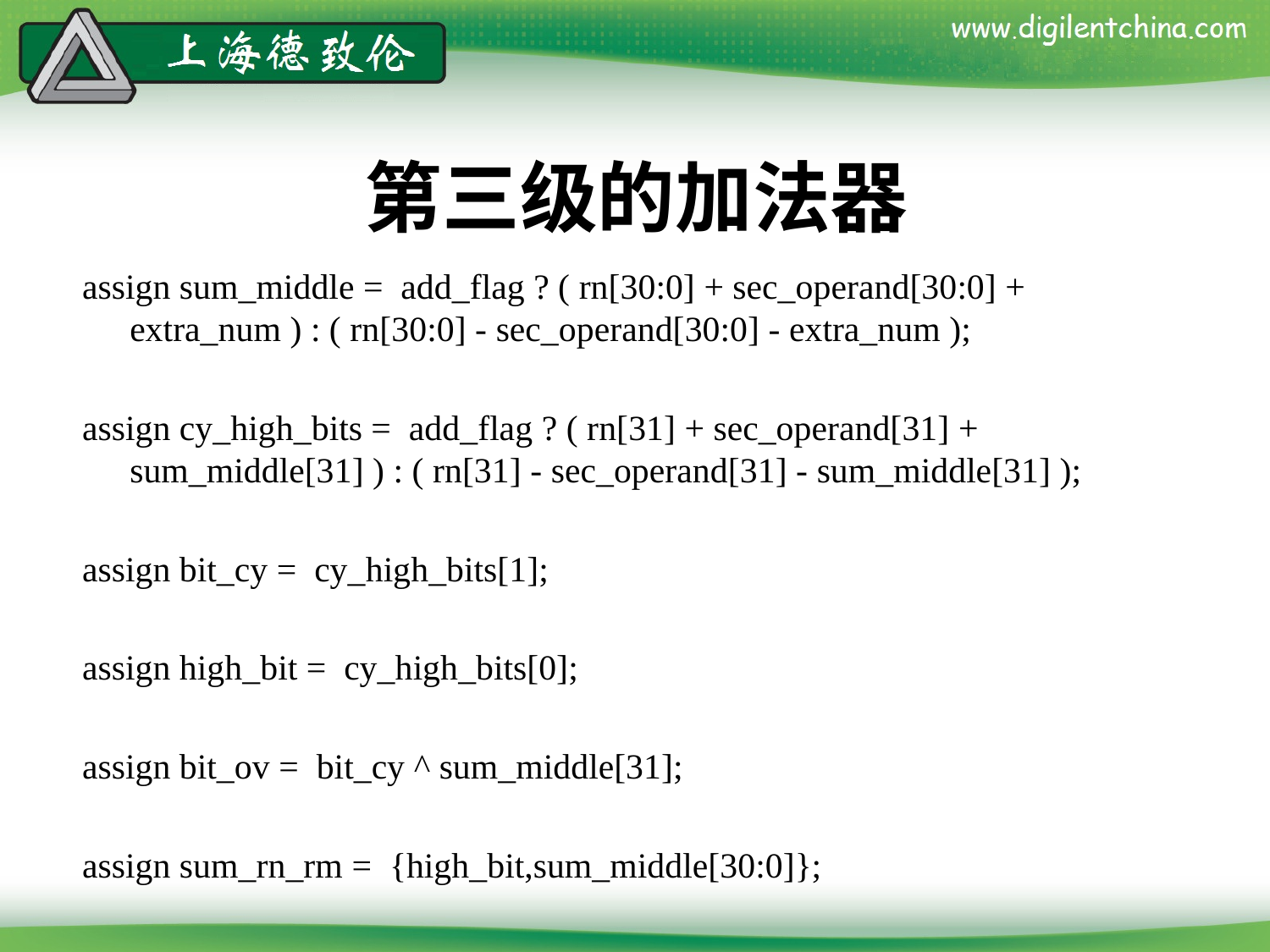

# 第三级的加法器
assign sum_middle =  add_flag ? ( rn[30:0] + sec_operand[30:0] + extra_num ) : ( rn[30:0] - sec_operand[30:0] - extra_num );

assign cy_high_bits =  add_flag ? ( rn[31] + sec_operand[31] + sum_middle[31] ) : ( rn[31] - sec_operand[31] - sum_middle[31] );

assign bit_cy =  cy_high_bits[1];

assign high_bit =  cy_high_bits[0];

assign bit_ov =  bit_cy ^ sum_middle[31];

assign sum_rn_rm =  {high_bit,sum_middle[30:0]};